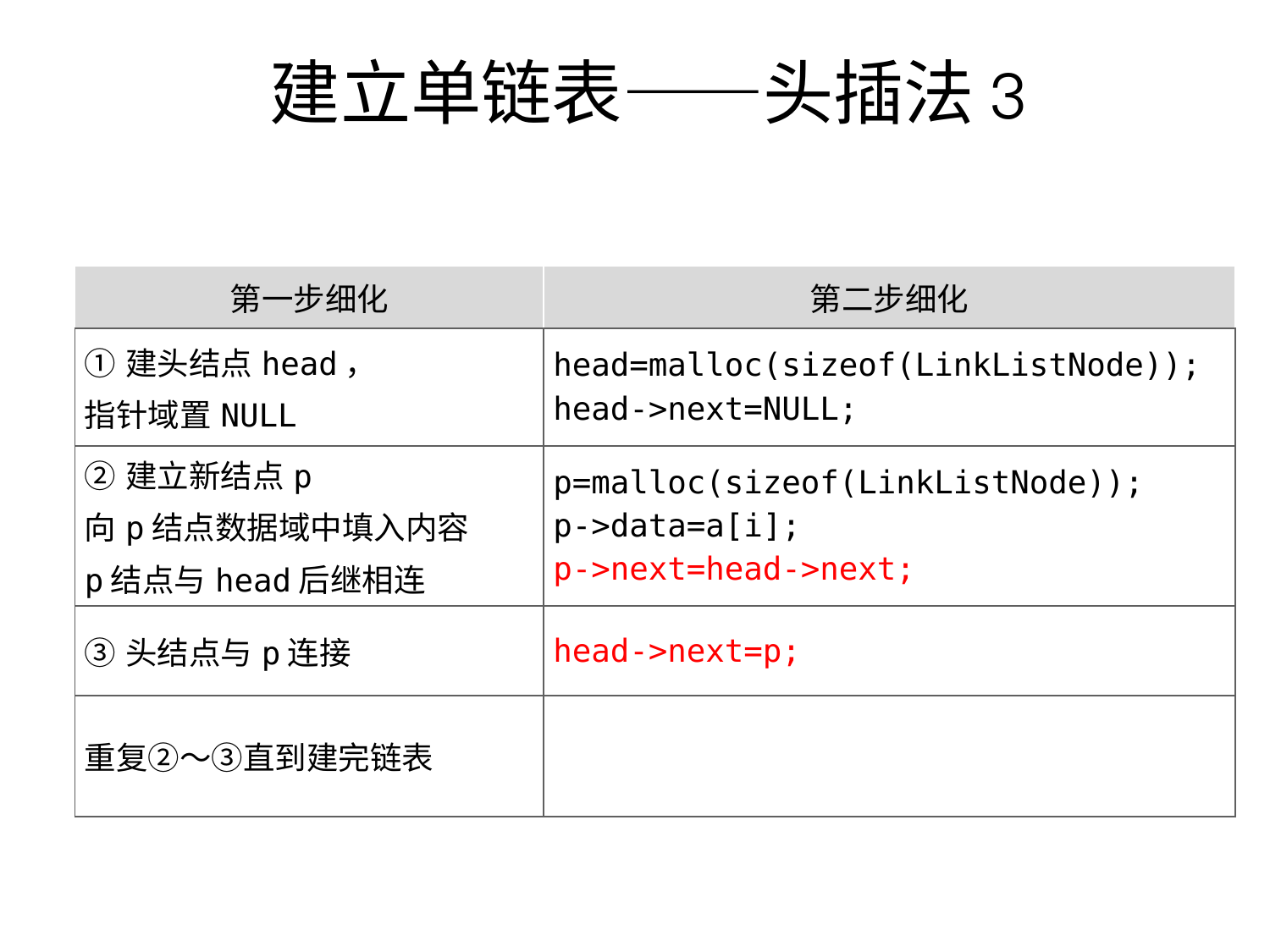

# 建立单链表——头插法3
| 第一步细化 | 第二步细化 |
| --- | --- |
| ①建头结点head， 指针域置NULL | head=malloc(sizeof(LinkListNode)); head->next=NULL; |
| ②建立新结点p 向p结点数据域中填入内容 p结点与head后继相连 | p=malloc(sizeof(LinkListNode)); p->data=a[i]; p->next=head->next; |
| ③头结点与p连接 | head->next=p; |
| 重复②～③直到建完链表 |  |
104